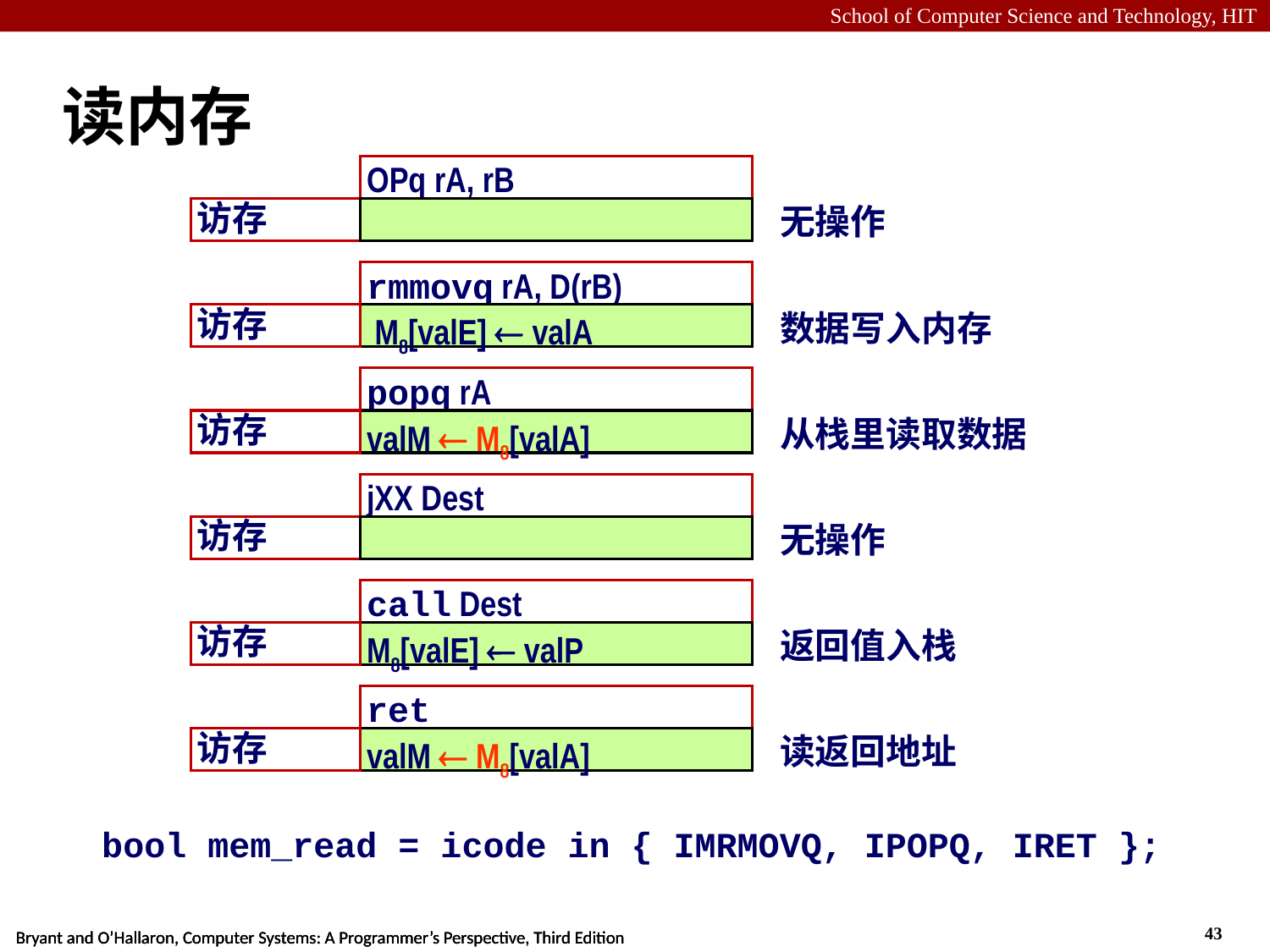

# 读内存
OPq rA, rB
访存

无操作
rmmovq rA, D(rB)
访存
 M8[valE] ← valA
数据写入内存
popq rA
访存
valM ← M8[valA]
从栈里读取数据
jXX Dest
访存

无操作
call Dest
访存
M8[valE] ← valP
返回值入栈
ret
访存
valM ← M8[valA]
读返回地址
bool mem_read = icode in { IMRMOVQ, IPOPQ, IRET };